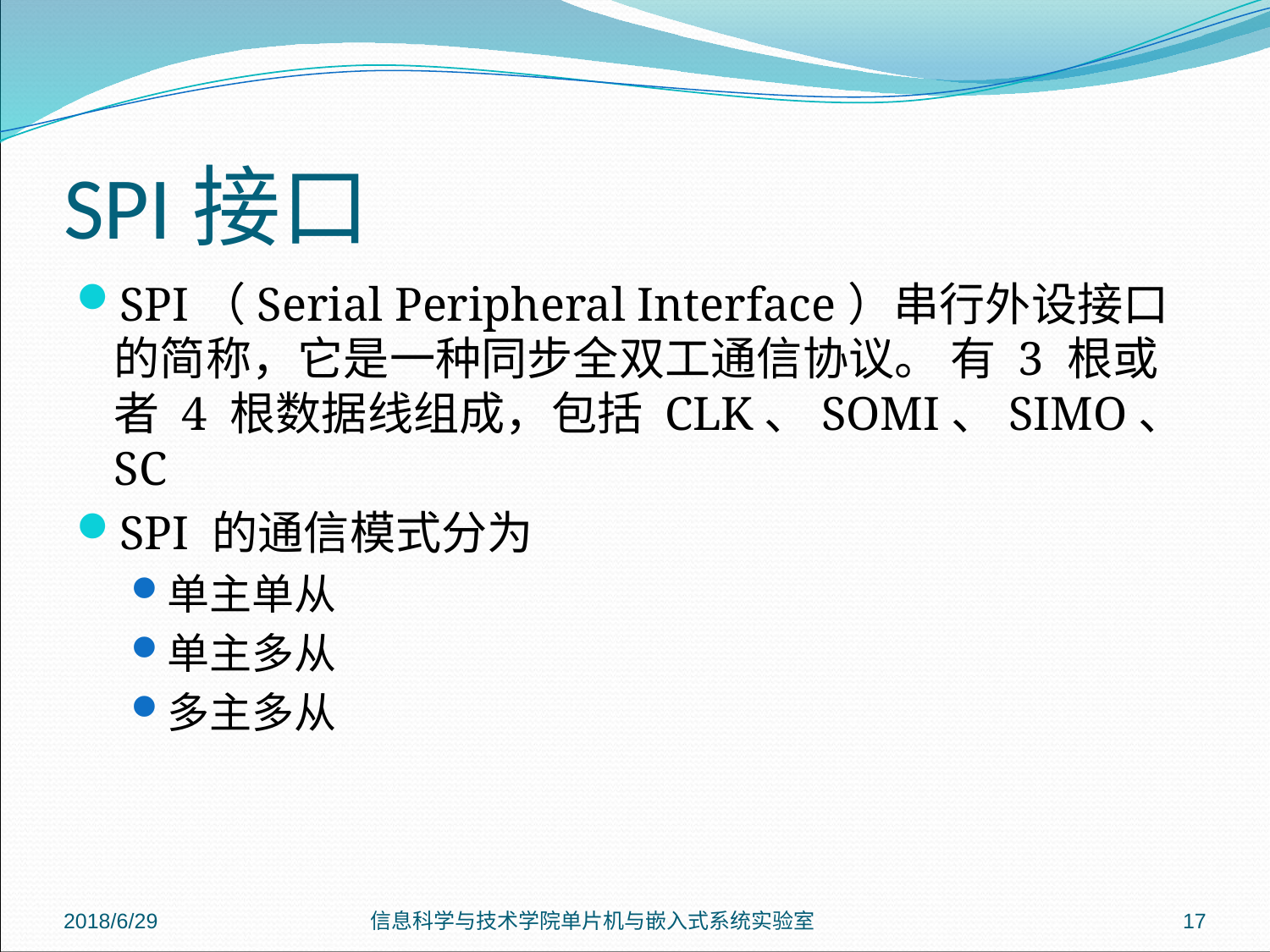

# SPI接口
SPI（Serial Peripheral Interface）串行外设接口的简称，它是一种同步全双工通信协议。 有 3 根或者 4 根数据线组成，包括 CLK、SOMI、SIMO、SC
SPI 的通信模式分为
单主单从
单主多从
多主多从
2018/6/29
信息科学与技术学院单片机与嵌入式系统实验室
17